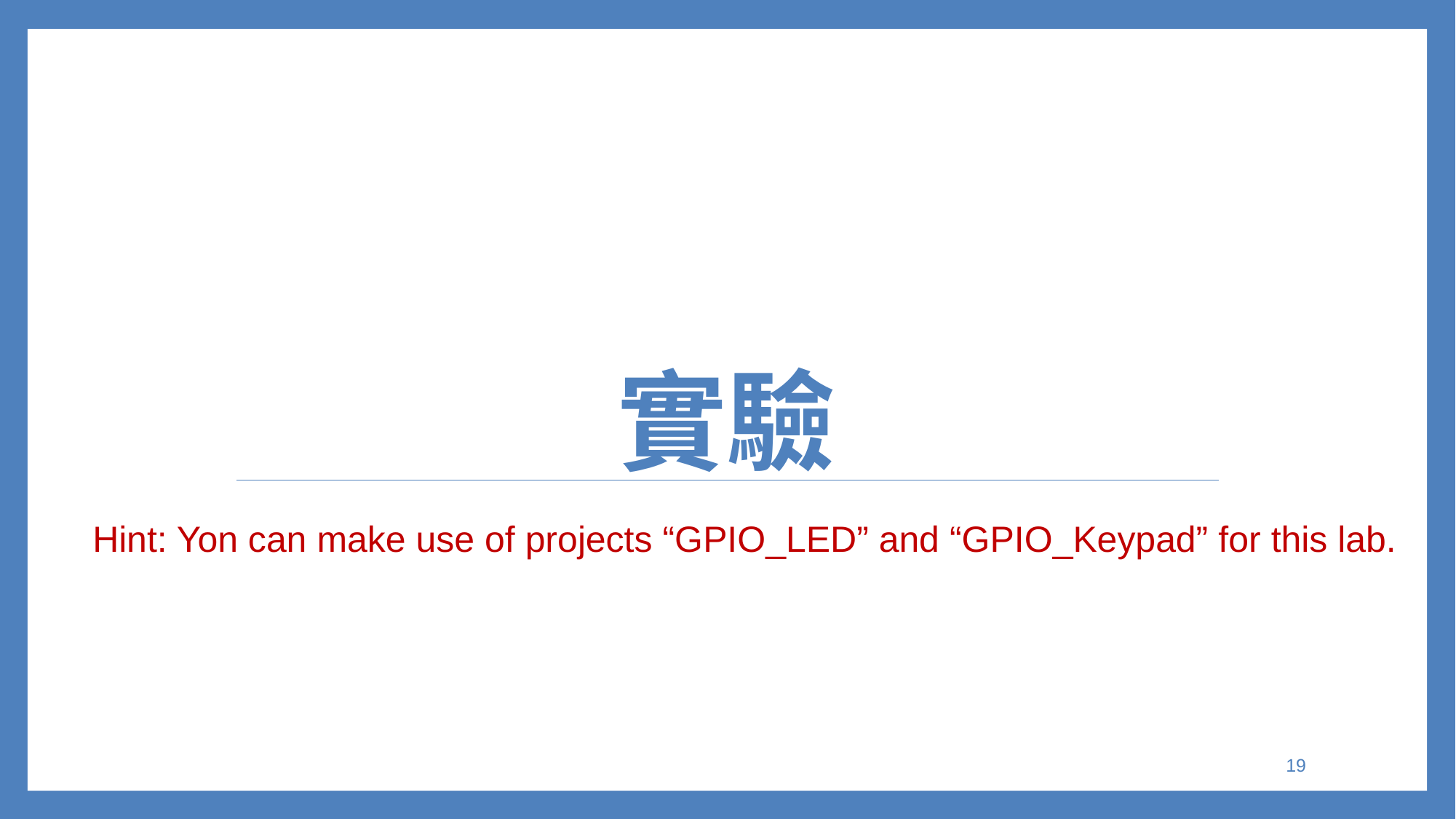

# 實驗
Hint: Yon can make use of projects “GPIO_LED” and “GPIO_Keypad” for this lab.
19